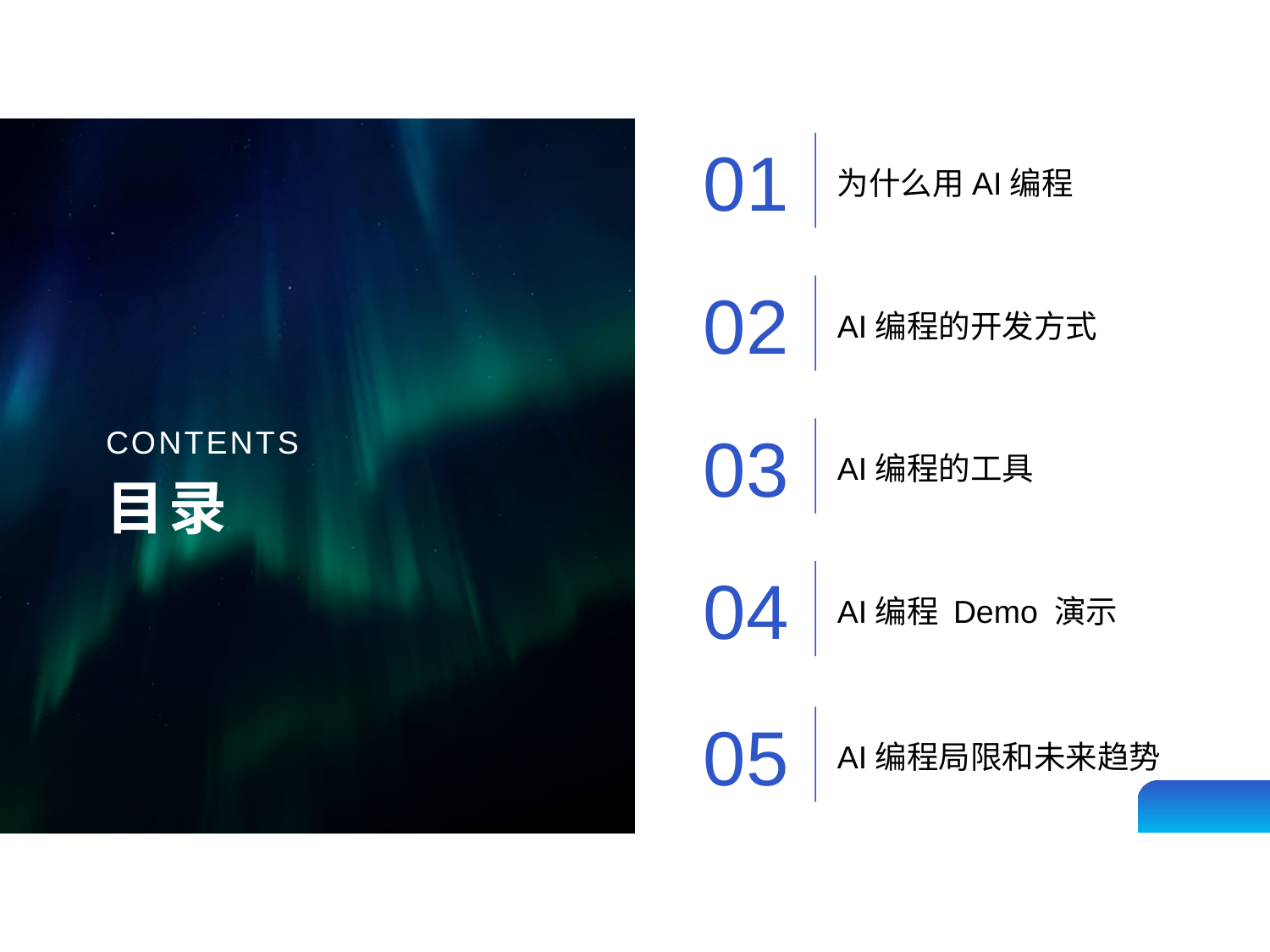

01

为什么用AI编程
02

AI编程的开发方式
03

AI编程的工具
04

AI编程 Demo 演示
CONTENTS
目录
05

AI编程局限和未来趋势